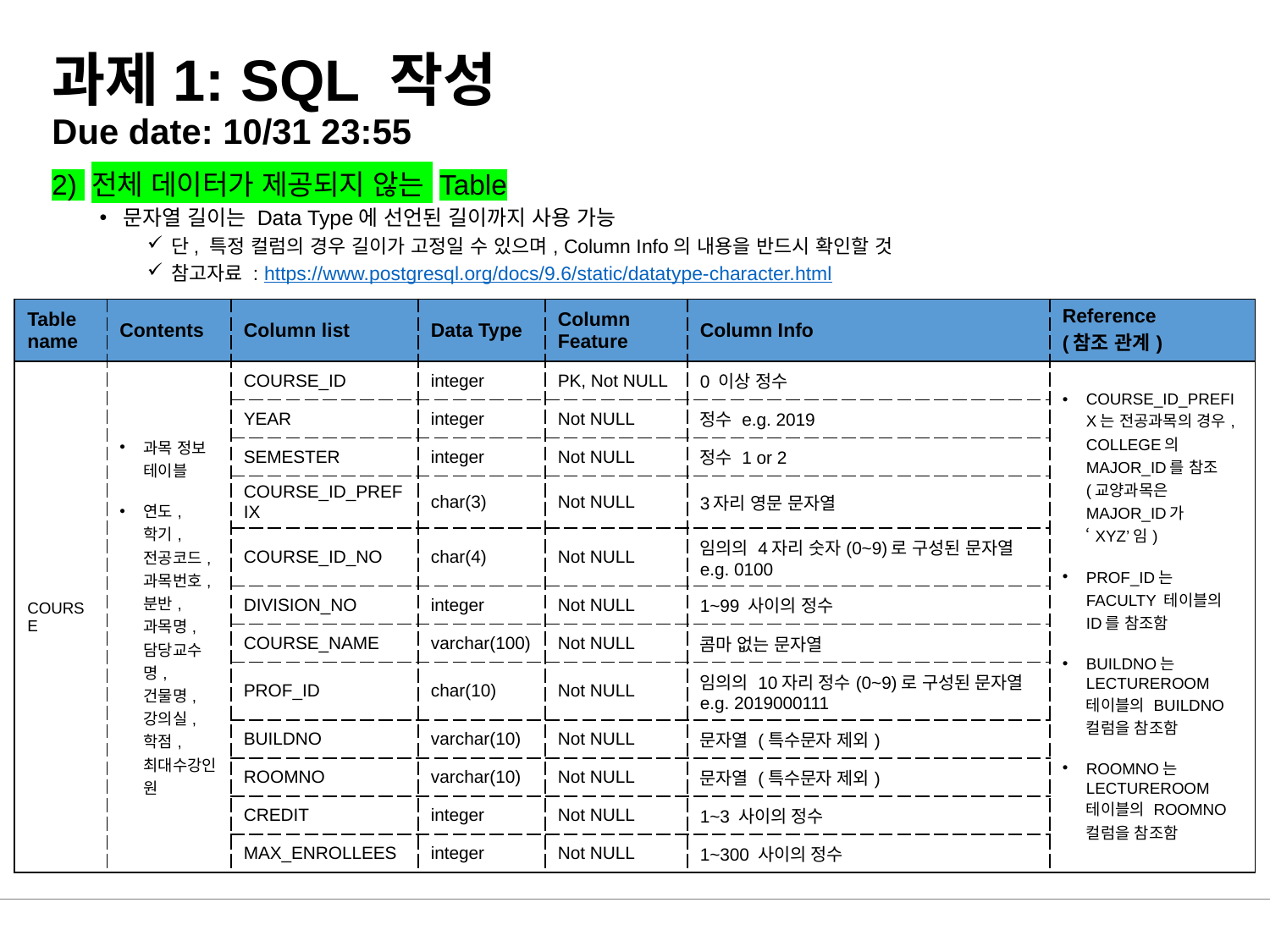

# 과제1: SQL 작성 Due date: 10/31 23:55
2) 전체 데이터가 제공되지 않는 Table
문자열 길이는 Data Type에 선언된 길이까지 사용 가능
단, 특정 컬럼의 경우 길이가 고정일 수 있으며, Column Info의 내용을 반드시 확인할 것
참고자료 : https://www.postgresql.org/docs/9.6/static/datatype-character.html
| Table name | Contents | Column list | Data Type | Column Feature | Column Info | Reference (참조 관계) |
| --- | --- | --- | --- | --- | --- | --- |
| COURSE | 과목 정보 테이블 연도, 학기, 전공코드, 과목번호, 분반, 과목명, 담당교수명, 건물명, 강의실, 학점, 최대수강인원 | COURSE\_ID | integer | PK, Not NULL | 0 이상 정수 | COURSE\_ID\_PREFIX는 전공과목의 경우, COLLEGE의 MAJOR\_ID를 참조(교양과목은 MAJOR\_ID가 ‘XYZ’임) PROF\_ID는 FACULTY 테이블의 ID를 참조함 BUILDNO는 LECTUREROOM 테이블의 BUILDNO 컬럼을 참조함 ROOMNO는LECTUREROOM 테이블의 ROOMNO 컬럼을 참조함 |
|  |  | YEAR | integer | Not NULL | 정수 e.g. 2019 |  |
|  |  | SEMESTER | integer | Not NULL | 정수 1 or 2 |  |
|  |  | COURSE\_ID\_PREFIX | char(3) | Not NULL | 3자리 영문 문자열 |  |
|  |  | COURSE\_ID\_NO | char(4) | Not NULL | 임의의 4자리 숫자(0~9)로 구성된 문자열 e.g. 0100 |  |
|  |  | DIVISION\_NO | integer | Not NULL | 1~99 사이의 정수 |  |
|  |  | COURSE\_NAME | varchar(100) | Not NULL | 콤마 없는 문자열 |  |
|  |  | PROF\_ID | char(10) | Not NULL | 임의의 10자리 정수(0~9)로 구성된 문자열 e.g. 2019000111 |  |
|  |  | BUILDNO | varchar(10) | Not NULL | 문자열 (특수문자 제외) |  |
|  |  | ROOMNO | varchar(10) | Not NULL | 문자열 (특수문자 제외) |  |
|  |  | CREDIT | integer | Not NULL | 1~3 사이의 정수 |  |
|  |  | MAX\_ENROLLEES | integer | Not NULL | 1~300 사이의 정수 |  |